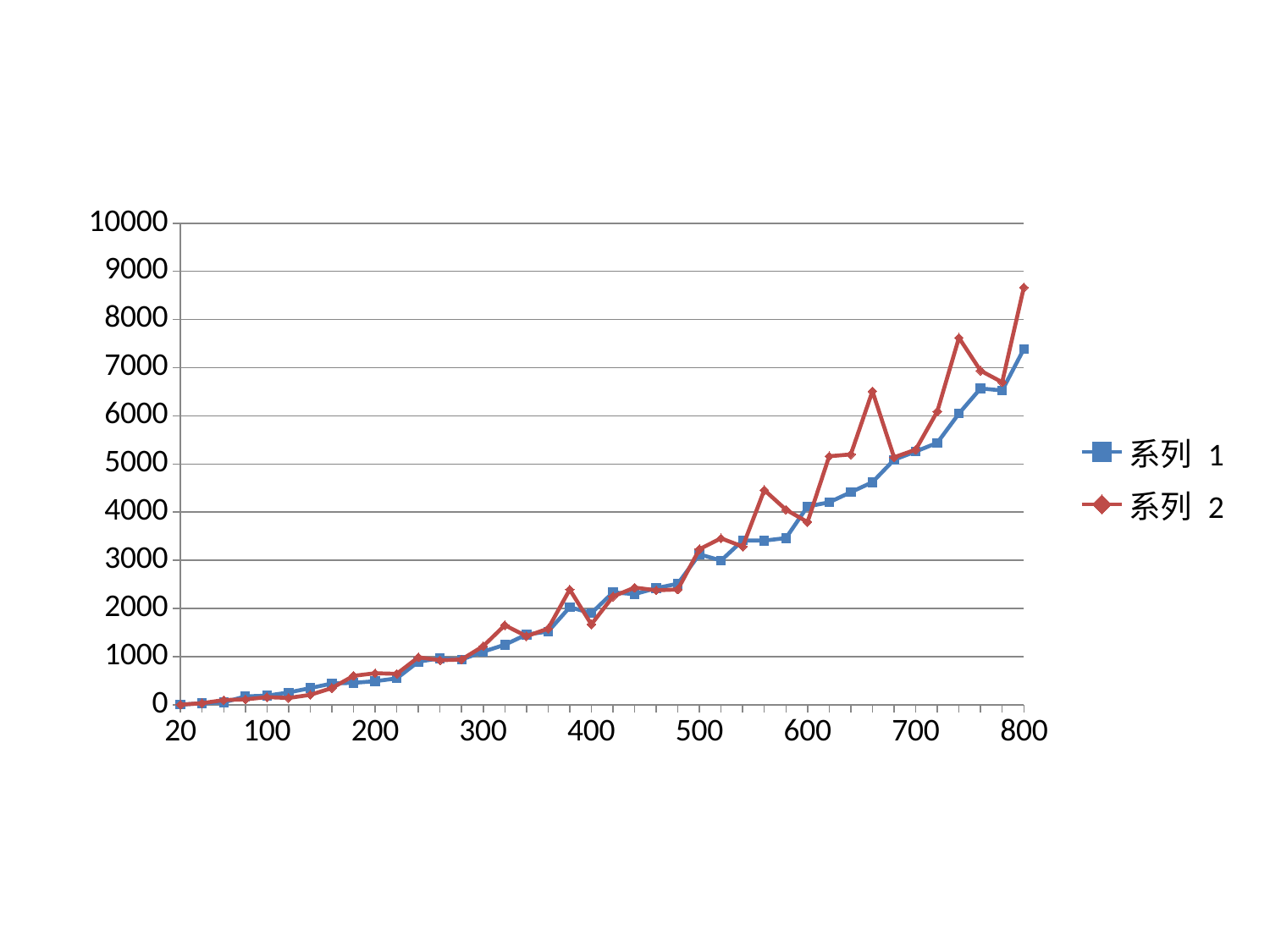

### Chart

| Category | 系列 1 | 系列 2 |
|---|---|---|
| 20 | 0.0 | 0.0 |
|  | 31.0 | 31.0 |
|  | 48.0 | 95.0 |
|  | 172.0 | 109.0 |
| 100 | 187.0 | 156.0 |
|  | 253.0 | 139.0 |
|  | 344.0 | 204.0 |
|  | 440.0 | 344.0 |
|  | 453.0 | 598.0 |
| 200 | 487.0 | 652.0 |
|  | 545.0 | 640.0 |
|  | 892.0 | 984.0 |
|  | 964.0 | 922.0 |
|  | 937.0 | 938.0 |
| 300 | 1101.0 | 1216.0 |
|  | 1244.0 | 1650.0 |
|  | 1456.0 | 1421.0 |
|  | 1518.0 | 1579.0 |
|  | 2024.0 | 2391.0 |
| 400 | 1900.0 | 1667.0 |
|  | 2331.0 | 2246.0 |
|  | 2295.0 | 2431.0 |
|  | 2420.0 | 2375.0 |
|  | 2511.0 | 2392.0 |
| 500 | 3122.0 | 3229.0 |
|  | 2992.0 | 3454.0 |
|  | 3411.0 | 3283.0 |
|  | 3406.0 | 4457.0 |
|  | 3459.0 | 4049.0 |
| 600 | 4115.0 | 3792.0 |
|  | 4202.0 | 5159.0 |
|  | 4412.0 | 5198.0 |
|  | 4620.0 | 6510.0 |
|  | 5087.0 | 5137.0 |
| 700 | 5258.0 | 5296.0 |
|  | 5438.0 | 6090.0 |
|  | 6047.0 | 7620.0 |
|  | 6568.0 | 6937.0 |
|  | 6526.0 | 6696.0 |
| 800 | 7386.0 | 8667.0 |